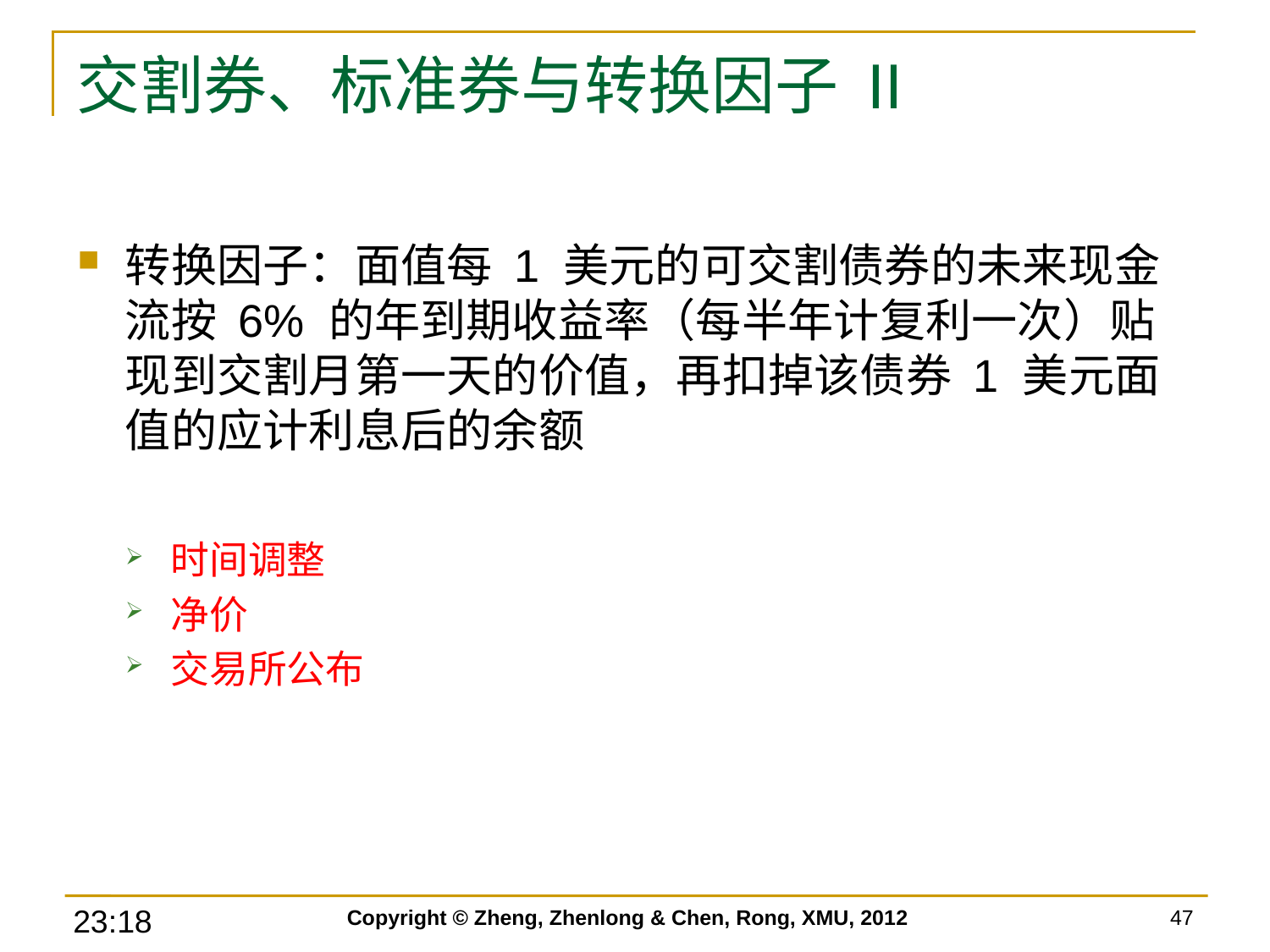

# 交割券、标准券与转换因子 II

转换因子：面值每 1 美元的可交割债券的未来现金流按 6% 的年到期收益率（每半年计复利一次）贴现到交割月第一天的价值，再扣掉该债券 1 美元面值的应计利息后的余额

时间调整
净价
交易所公布
Copyright © Zheng, Zhenlong & Chen, Rong, XMU, 2012
47